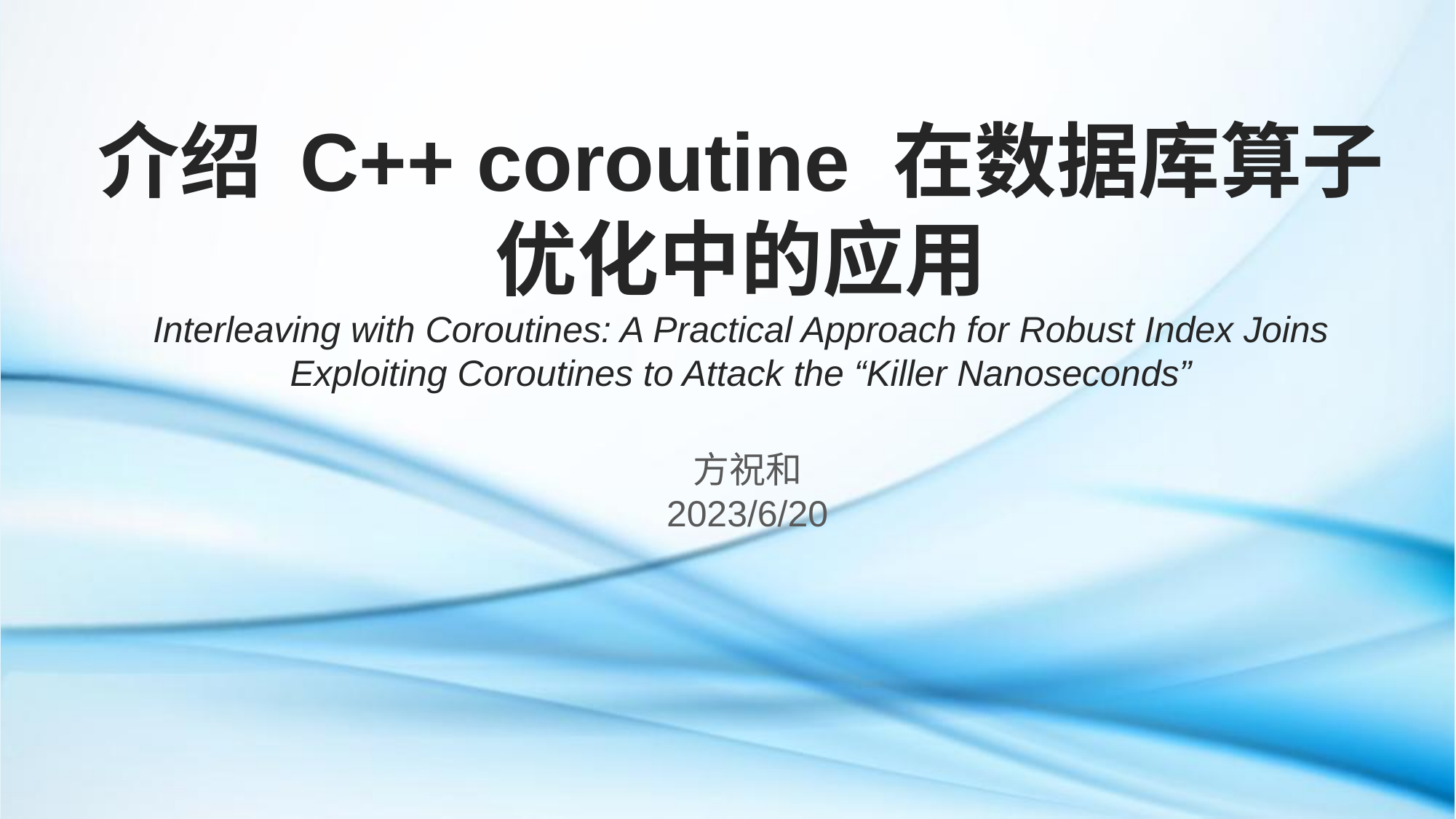

介绍 C++ coroutine 在数据库算子优化中的应用
Interleaving with Coroutines: A Practical Approach for Robust Index Joins
Exploiting Coroutines to Attack the “Killer Nanoseconds”
方祝和
2023/6/20